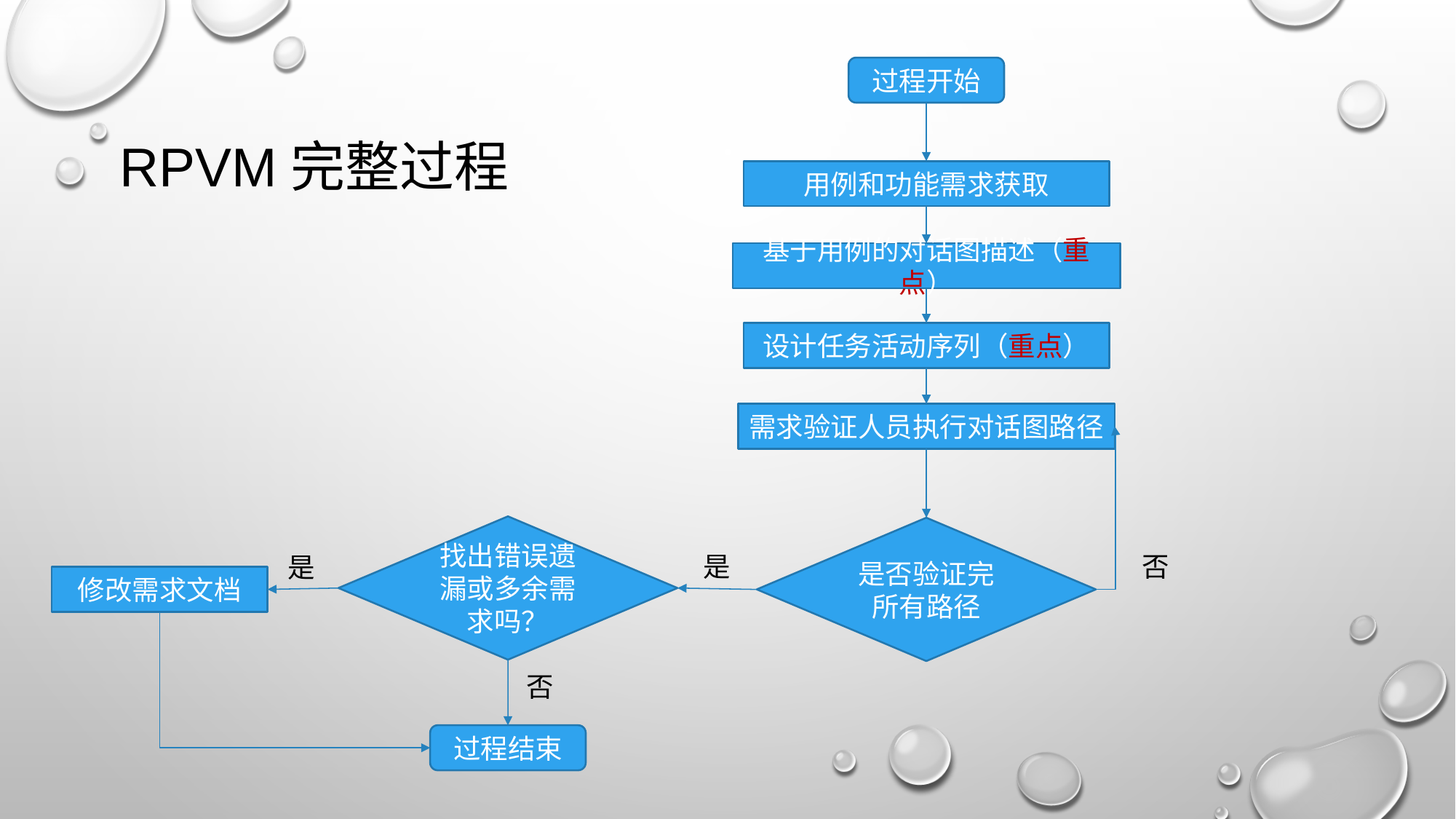

过程开始
# RPVM完整过程
用例和功能需求获取
基于用例的对话图描述（重点）
设计任务活动序列（重点）
需求验证人员执行对话图路径
找出错误遗漏或多余需求吗？
是否验证完所有路径
是
否
是
修改需求文档
否
过程结束